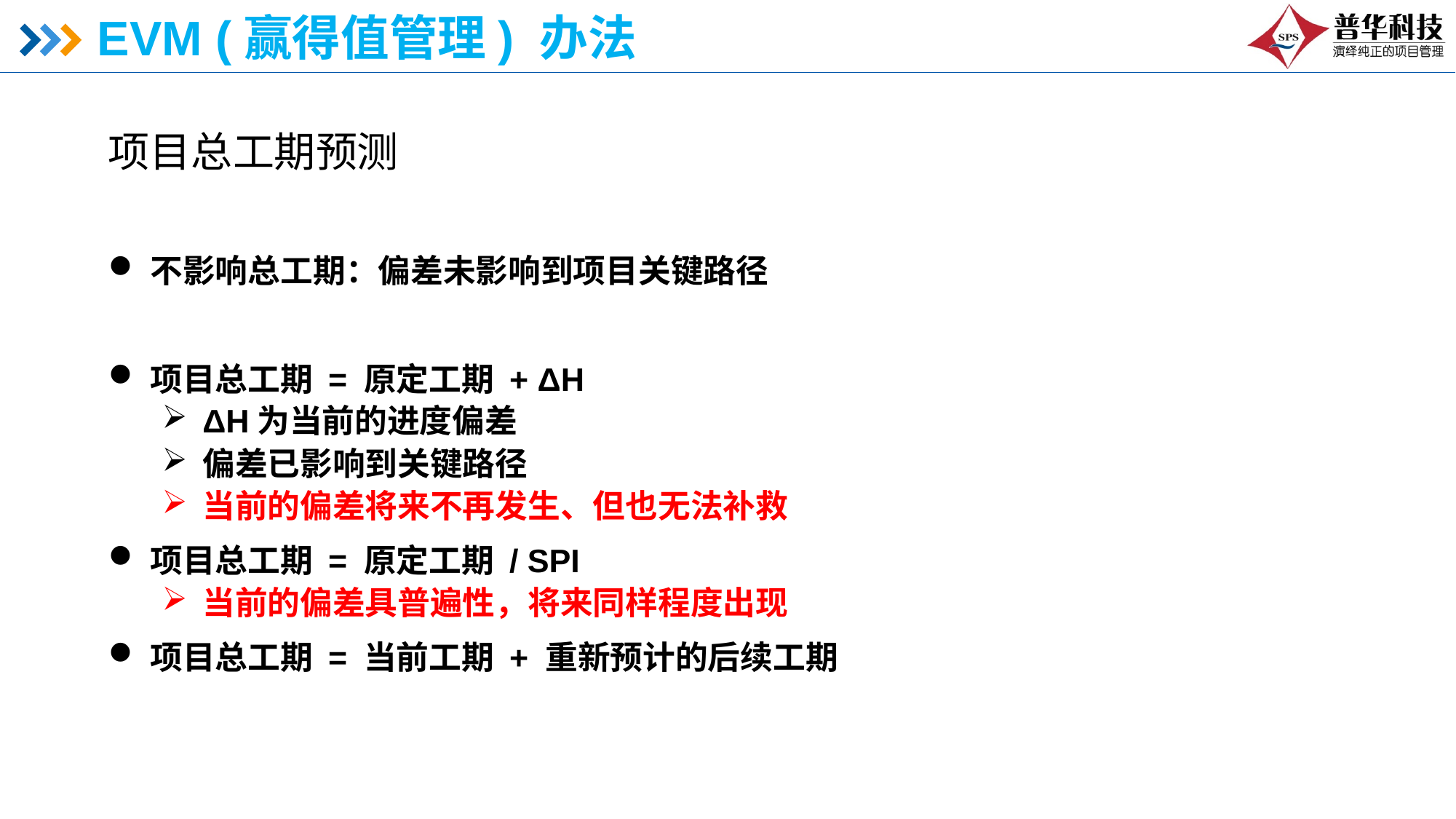

# EVM (赢得值管理) 办法
项目总工期预测

不影响总工期：偏差未影响到项目关键路径

项目总工期 = 原定工期 + ΔH
ΔH为当前的进度偏差
偏差已影响到关键路径
当前的偏差将来不再发生、但也无法补救
项目总工期 = 原定工期 / SPI
当前的偏差具普遍性，将来同样程度出现
项目总工期 = 当前工期 + 重新预计的后续工期